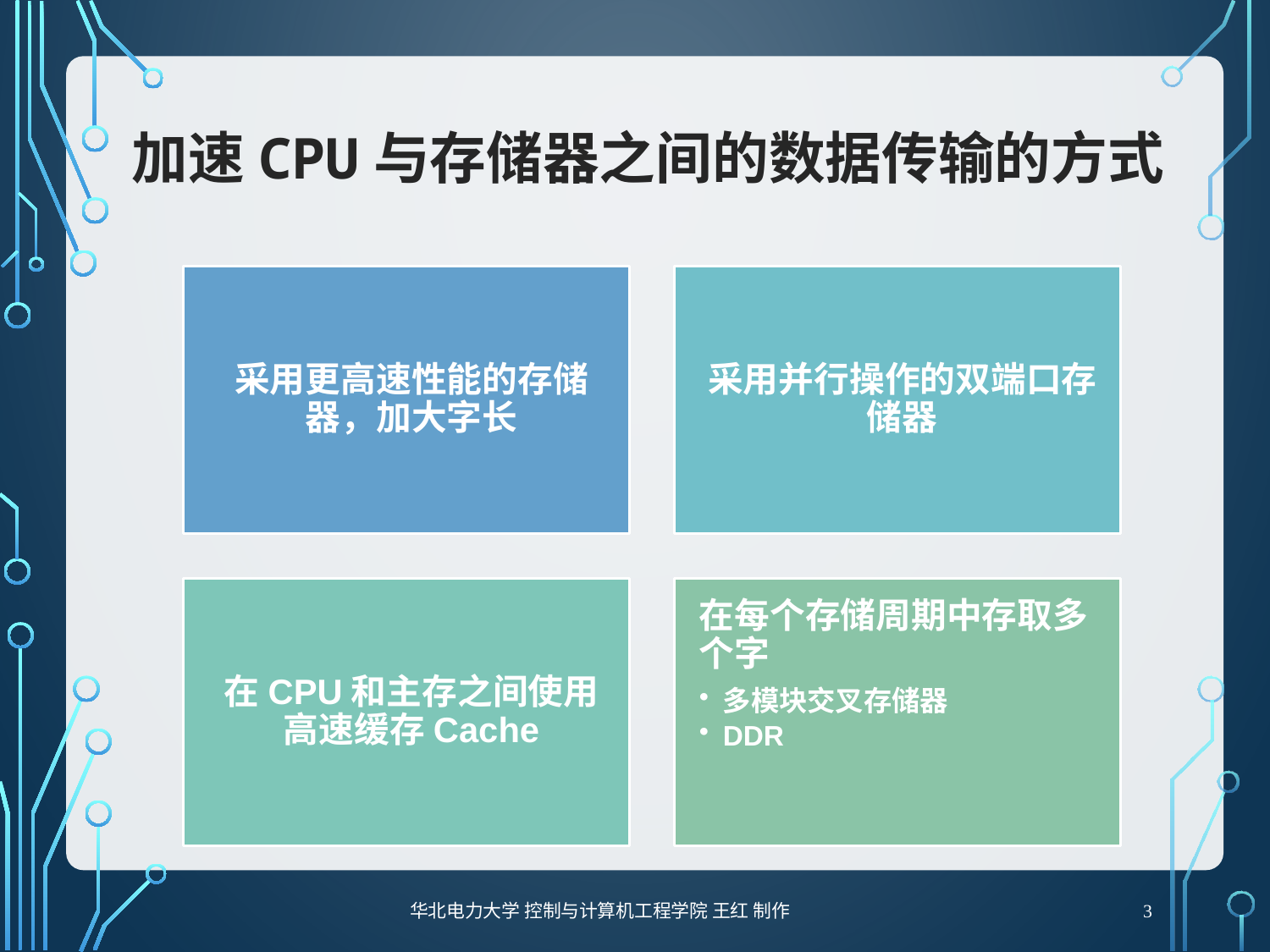

# 加速CPU与存储器之间的数据传输的方式
采用更高速性能的存储器，加大字长
采用并行操作的双端口存储器
在CPU和主存之间使用高速缓存Cache
在每个存储周期中存取多个字
多模块交叉存储器
DDR
3
华北电力大学 控制与计算机工程学院 王红 制作